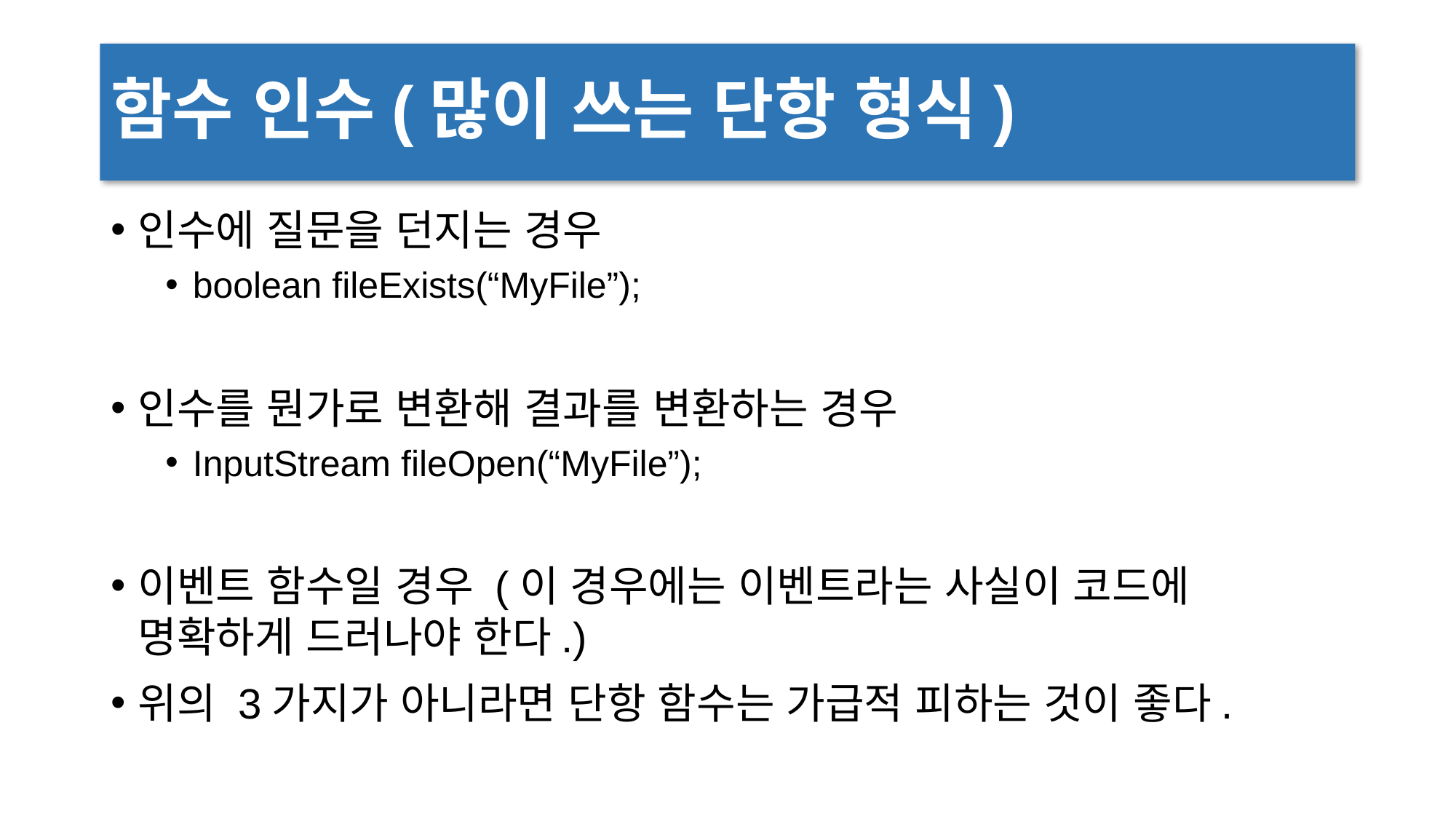

# 함수 인수(많이 쓰는 단항 형식)
인수에 질문을 던지는 경우
boolean fileExists(“MyFile”);

인수를 뭔가로 변환해 결과를 변환하는 경우
InputStream fileOpen(“MyFile”);

이벤트 함수일 경우 (이 경우에는 이벤트라는 사실이 코드에 명확하게 드러나야 한다.)
위의 3가지가 아니라면 단항 함수는 가급적 피하는 것이 좋다.